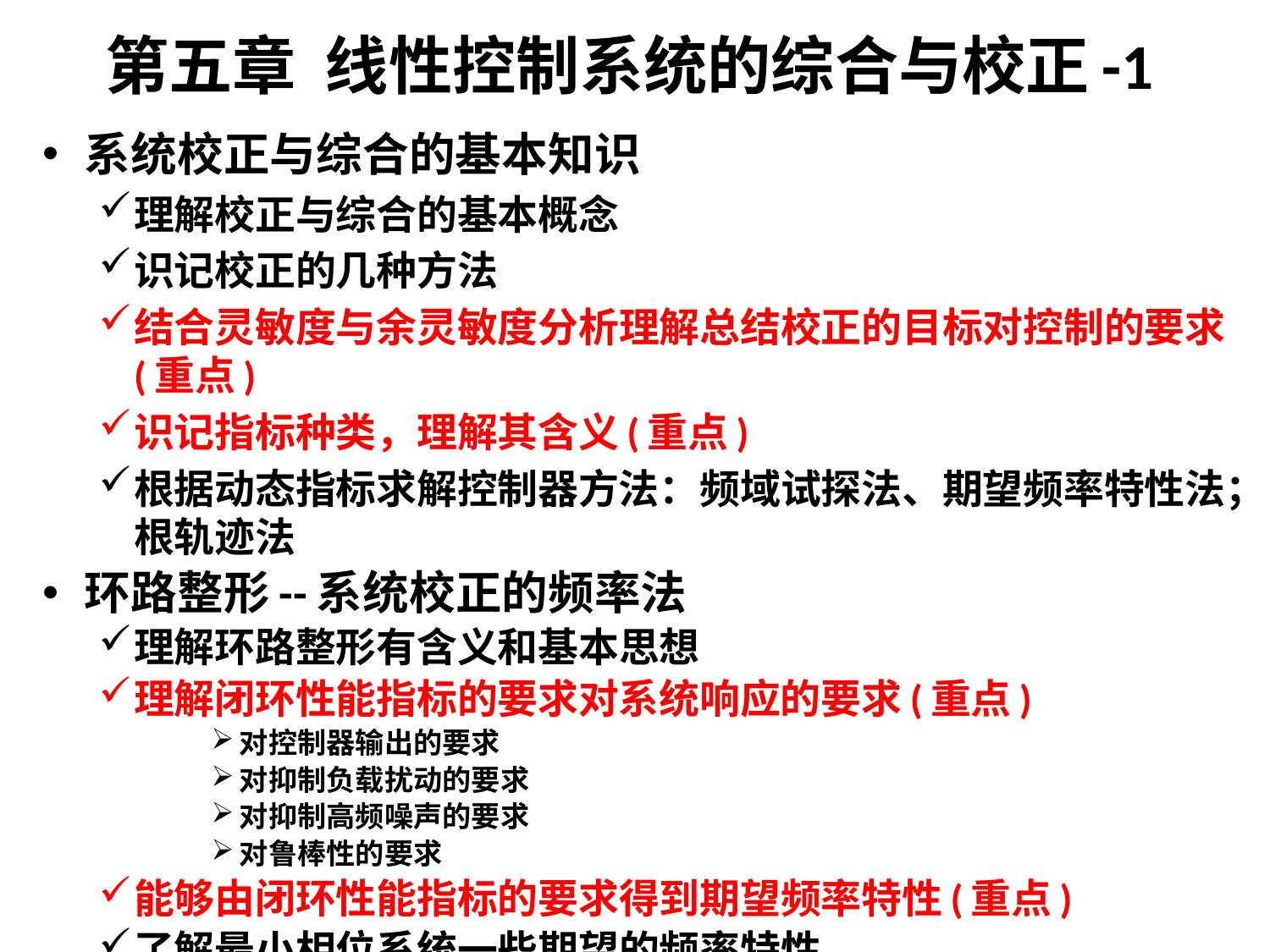

# 第五章  线性控制系统的综合与校正-1
系统校正与综合的基本知识
理解校正与综合的基本概念
识记校正的几种方法
结合灵敏度与余灵敏度分析理解总结校正的目标对控制的要求(重点)
识记指标种类，理解其含义(重点)
根据动态指标求解控制器方法：频域试探法、期望频率特性法；根轨迹法
环路整形--系统校正的频率法
理解环路整形有含义和基本思想
理解闭环性能指标的要求对系统响应的要求(重点)
对控制器输出的要求
对抑制负载扰动的要求
对抑制高频噪声的要求
对鲁棒性的要求
能够由闭环性能指标的要求得到期望频率特性(重点)
了解最小相位系统一些期望的频率特性